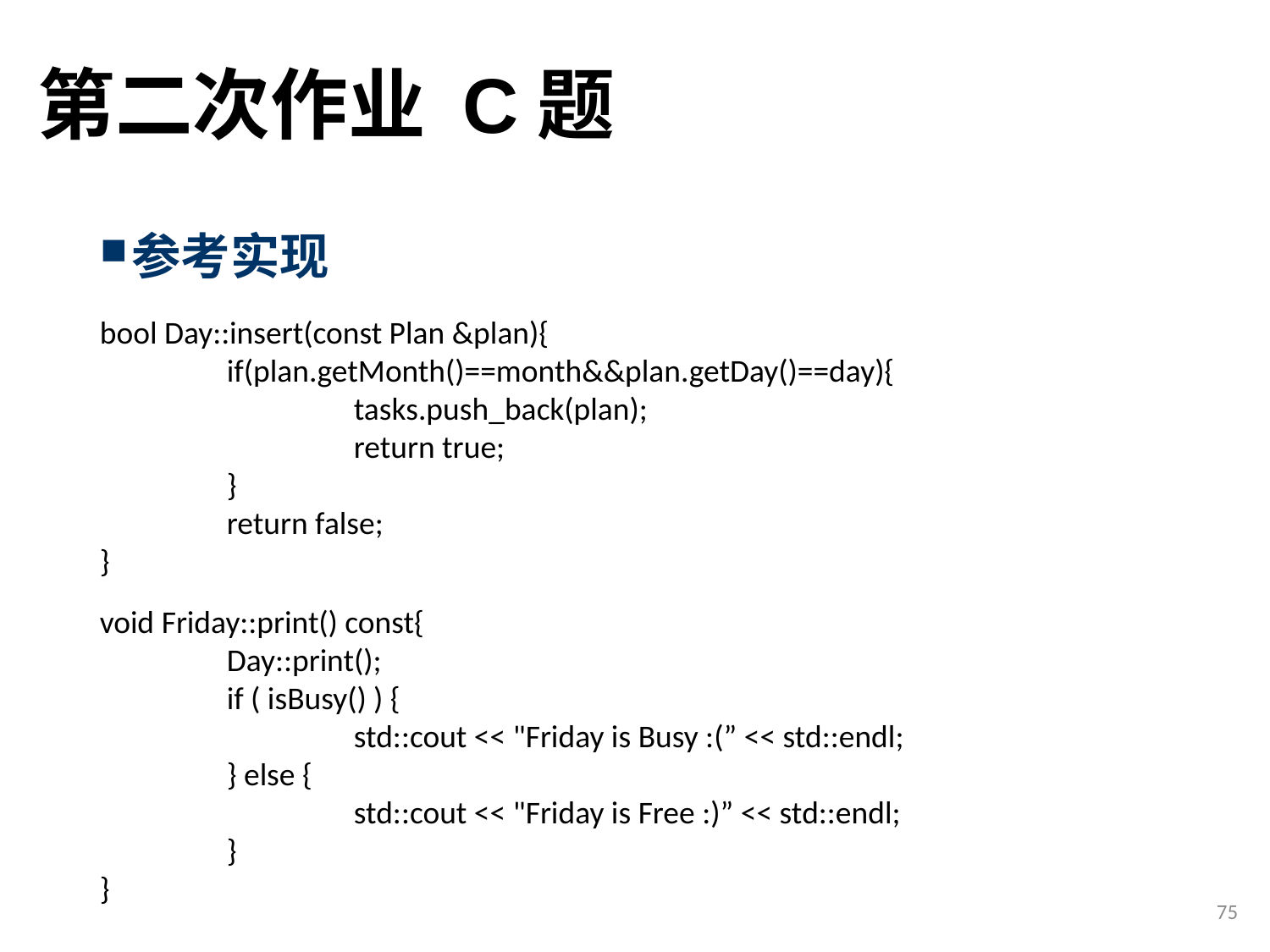

# 第二次作业 C题
参考实现
bool Day::insert(const Plan &plan){
	if(plan.getMonth()==month&&plan.getDay()==day){
		tasks.push_back(plan);
		return true;
	}
	return false;
}
void Friday::print() const{
	Day::print();
	if ( isBusy() ) {
		std::cout << "Friday is Busy :(” << std::endl;
	} else {
		std::cout << "Friday is Free :)” << std::endl;
	}
}
75